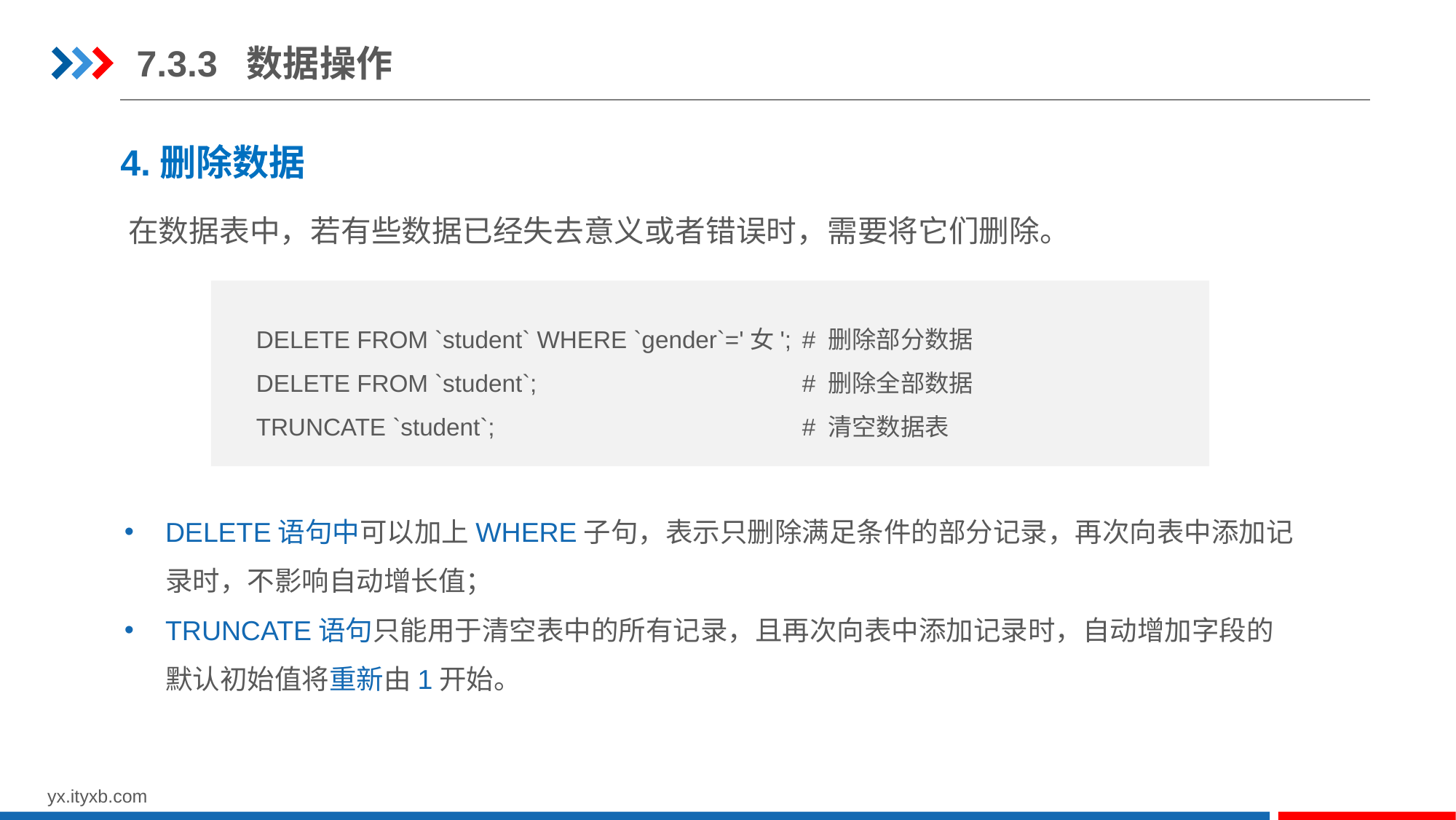

7.3.3  数据操作
4.删除数据
在数据表中，若有些数据已经失去意义或者错误时，需要将它们删除。

DELETE FROM `student` WHERE `gender`='女'; 	# 删除部分数据
DELETE FROM `student`;			# 删除全部数据
TRUNCATE `student`;			# 清空数据表

DELETE语句中可以加上WHERE子句，表示只删除满足条件的部分记录，再次向表中添加记录时，不影响自动增长值；
TRUNCATE语句只能用于清空表中的所有记录，且再次向表中添加记录时，自动增加字段的默认初始值将重新由1开始。